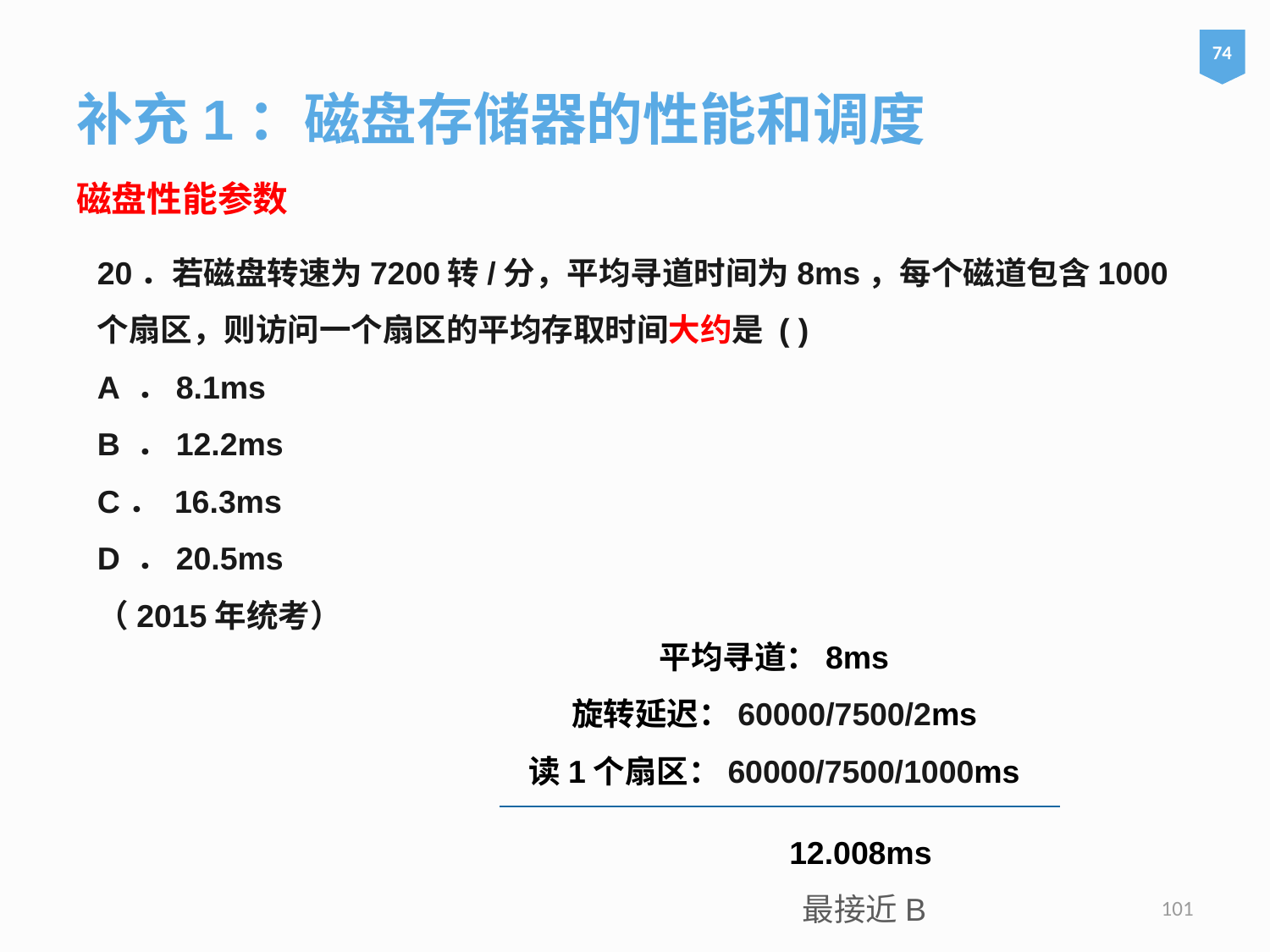

74
补充1：磁盘存储器的性能和调度
磁盘性能参数

20．若磁盘转速为7200转/分，平均寻道时间为8ms，每个磁道包含1000个扇区，则访问一个扇区的平均存取时间大约是 ( )
A ．8.1ms
B ．12.2ms
C． 16.3ms
D ．20.5ms
（2015年统考）
平均寻道：8ms
旋转延迟：60000/7500/2ms
读1个扇区：60000/7500/1000ms
12.008ms最接近B
101